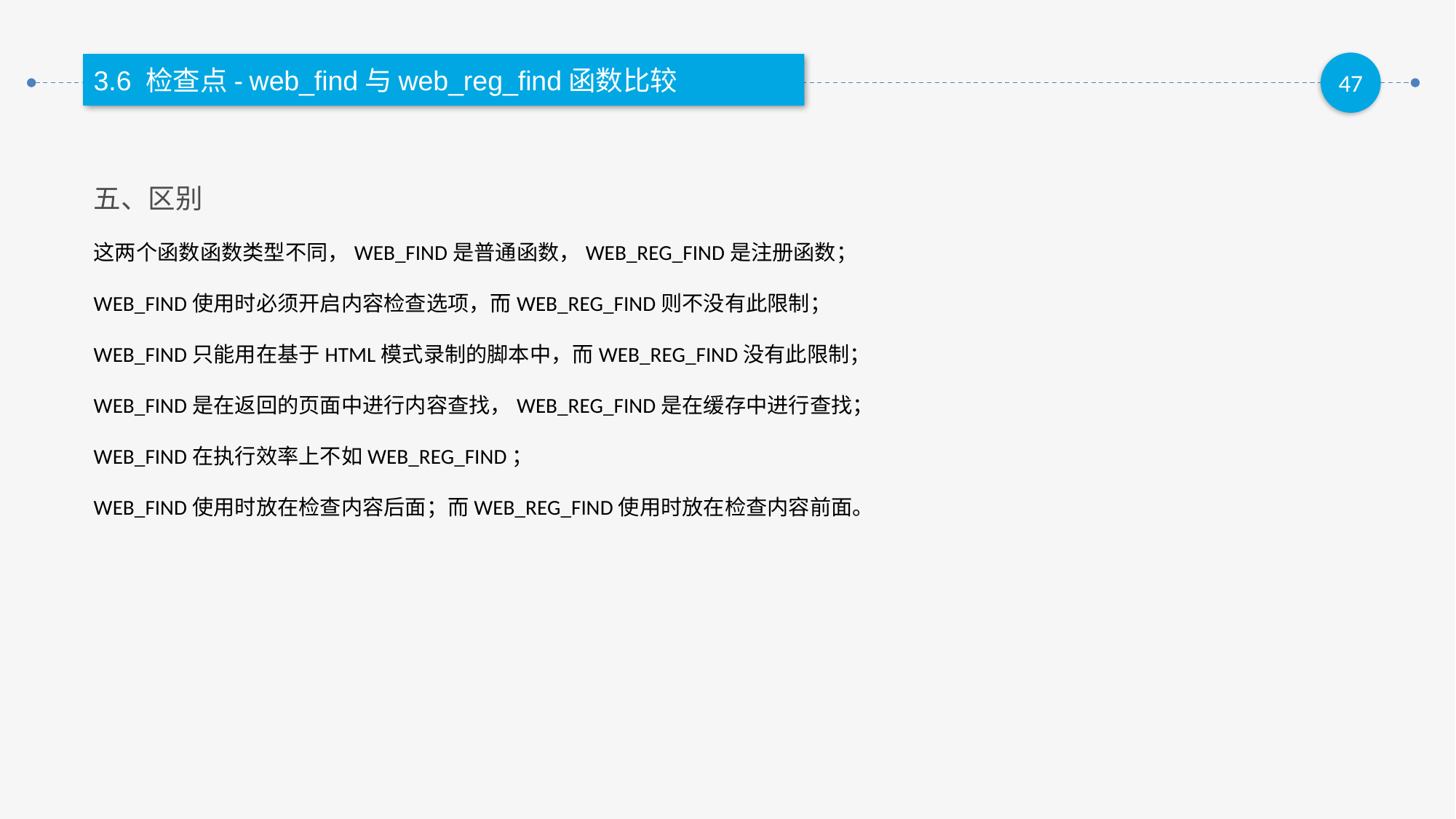

3.6 检查点- web_find与web_reg_find函数比较
五、区别
这两个函数函数类型不同，WEB_FIND是普通函数，WEB_REG_FIND是注册函数；
WEB_FIND使用时必须开启内容检查选项，而WEB_REG_FIND则不没有此限制；
WEB_FIND只能用在基于HTML模式录制的脚本中，而WEB_REG_FIND没有此限制；
WEB_FIND是在返回的页面中进行内容查找，WEB_REG_FIND是在缓存中进行查找；
WEB_FIND在执行效率上不如WEB_REG_FIND；
WEB_FIND使用时放在检查内容后面；而WEB_REG_FIND使用时放在检查内容前面。